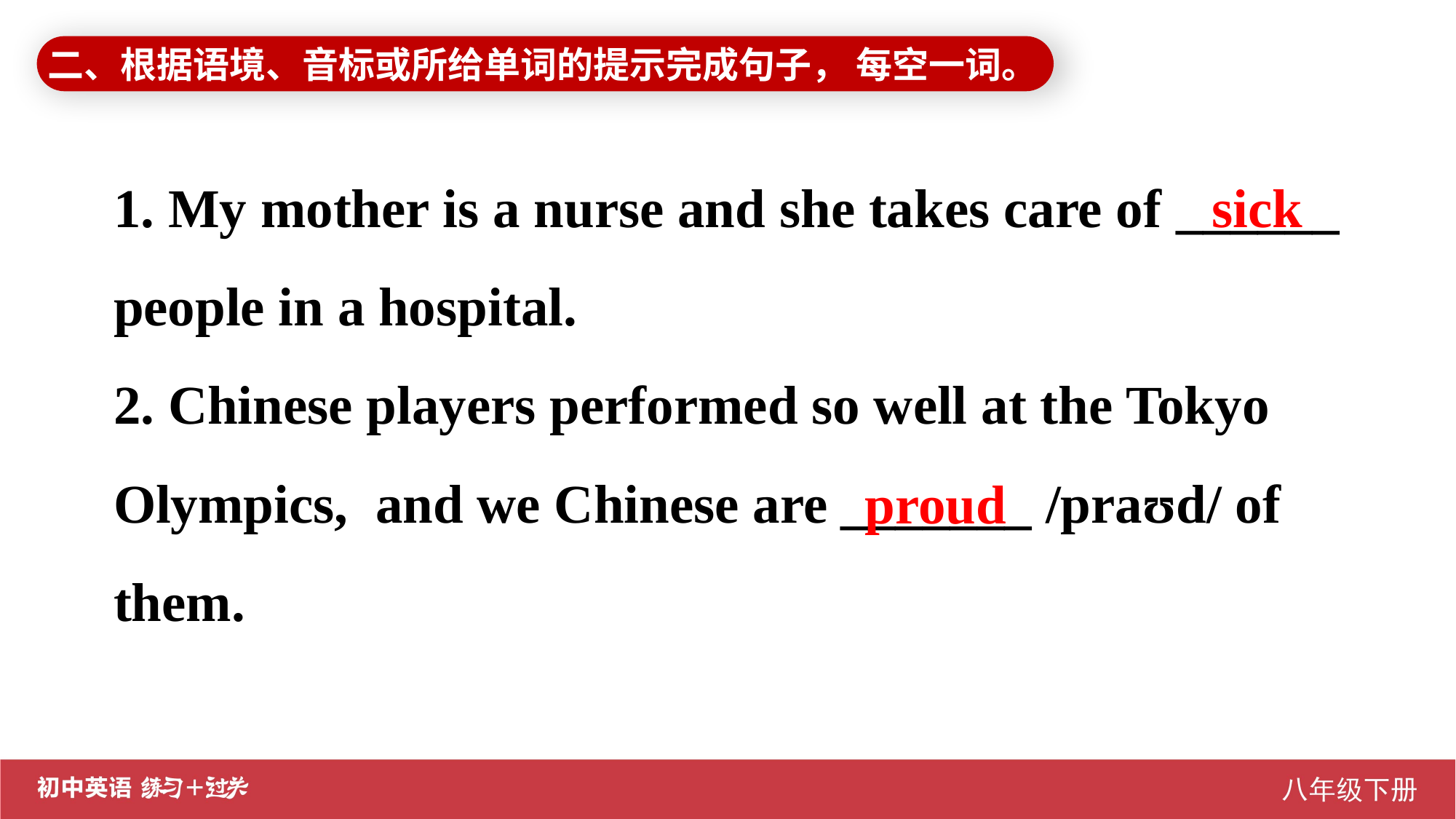

二、根据语境、音标或所给单词的提示完成句子， 每空一词。
1. My mother is a nurse and she takes care of ______ people in a hospital.
2. Chinese players performed so well at the Tokyo Olympics,  and we Chinese are _______ /praʊd/ of them.
 sick
proud